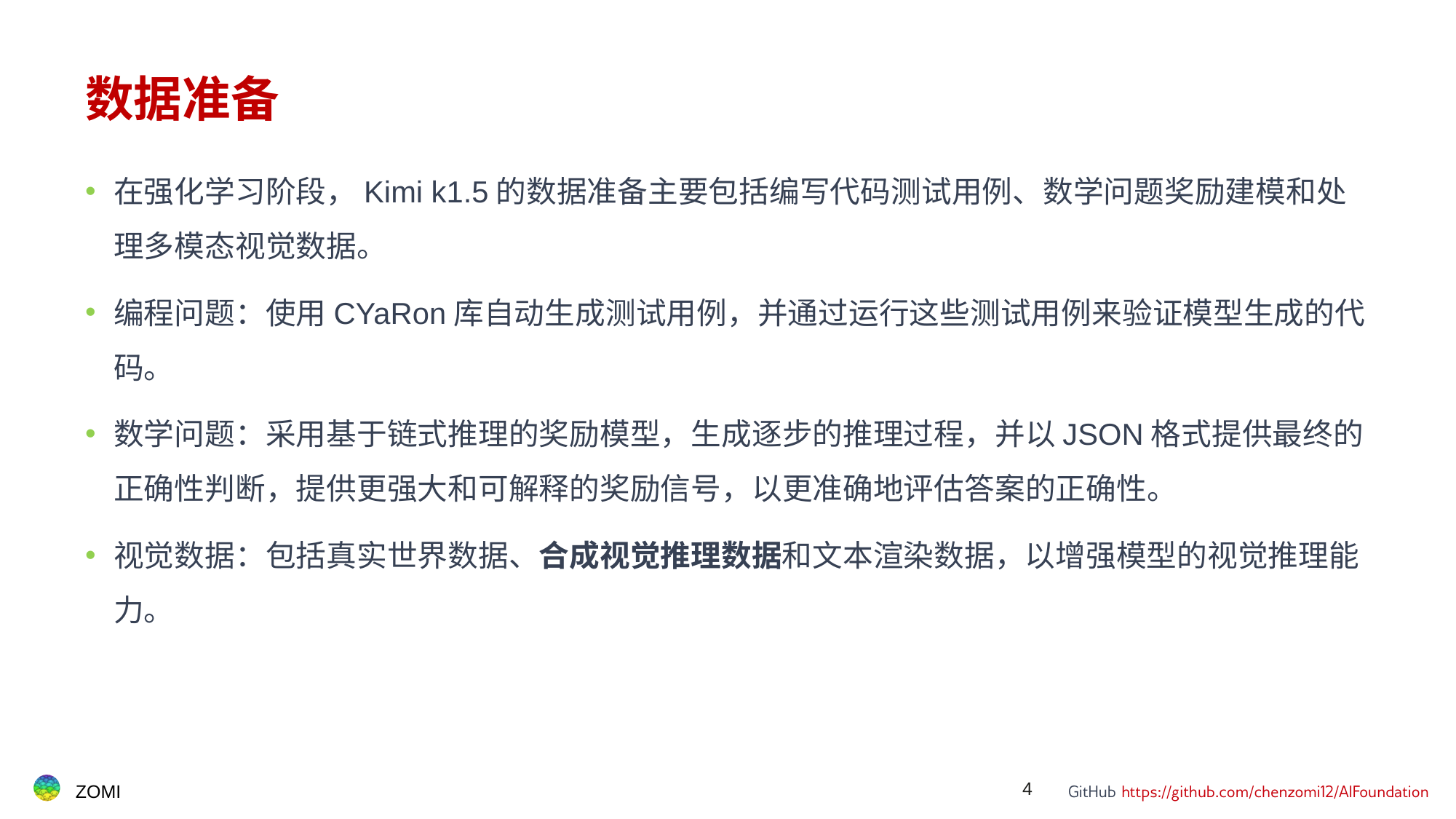

# 数据准备
在强化学习阶段，Kimi k1.5的数据准备主要包括编写代码测试用例、数学问题奖励建模和处理多模态视觉数据。
编程问题：使用CYaRon库自动生成测试用例，并通过运行这些测试用例来验证模型生成的代码。
数学问题：采用基于链式推理的奖励模型，生成逐步的推理过程，并以JSON格式提供最终的正确性判断，提供更强大和可解释的奖励信号，以更准确地评估答案的正确性。
视觉数据：包括真实世界数据、合成视觉推理数据和文本渲染数据，以增强模型的视觉推理能力。